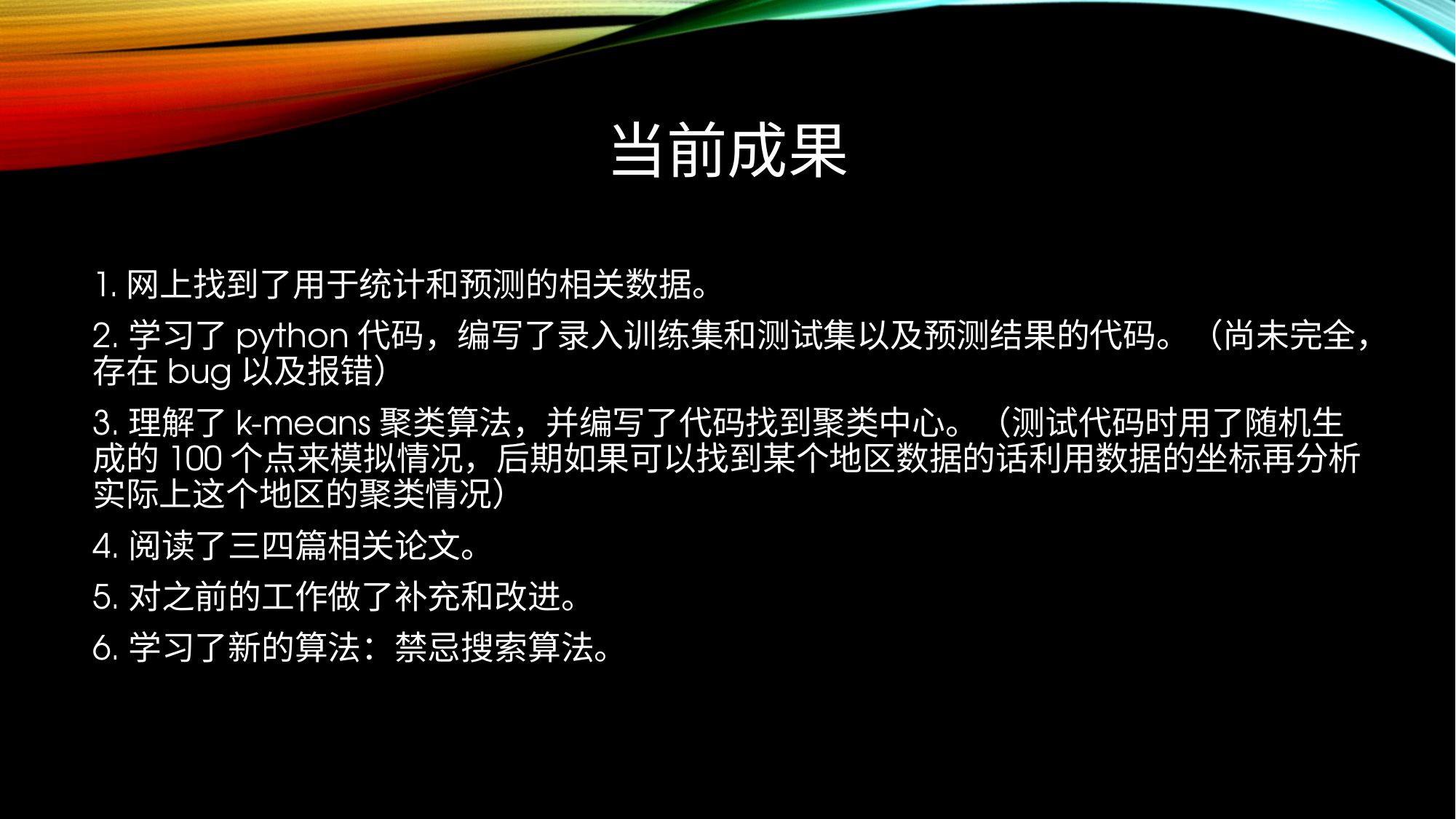

# 当前成果
1.网上找到了用于统计和预测的相关数据。
2.学习了python代码，编写了录入训练集和测试集以及预测结果的代码。（尚未完全，存在bug以及报错）
3.理解了k-means聚类算法，并编写了代码找到聚类中心。（测试代码时用了随机生成的100个点来模拟情况，后期如果可以找到某个地区数据的话利用数据的坐标再分析实际上这个地区的聚类情况）
4.阅读了三四篇相关论文。
5.对之前的工作做了补充和改进。
6.学习了新的算法：禁忌搜索算法。